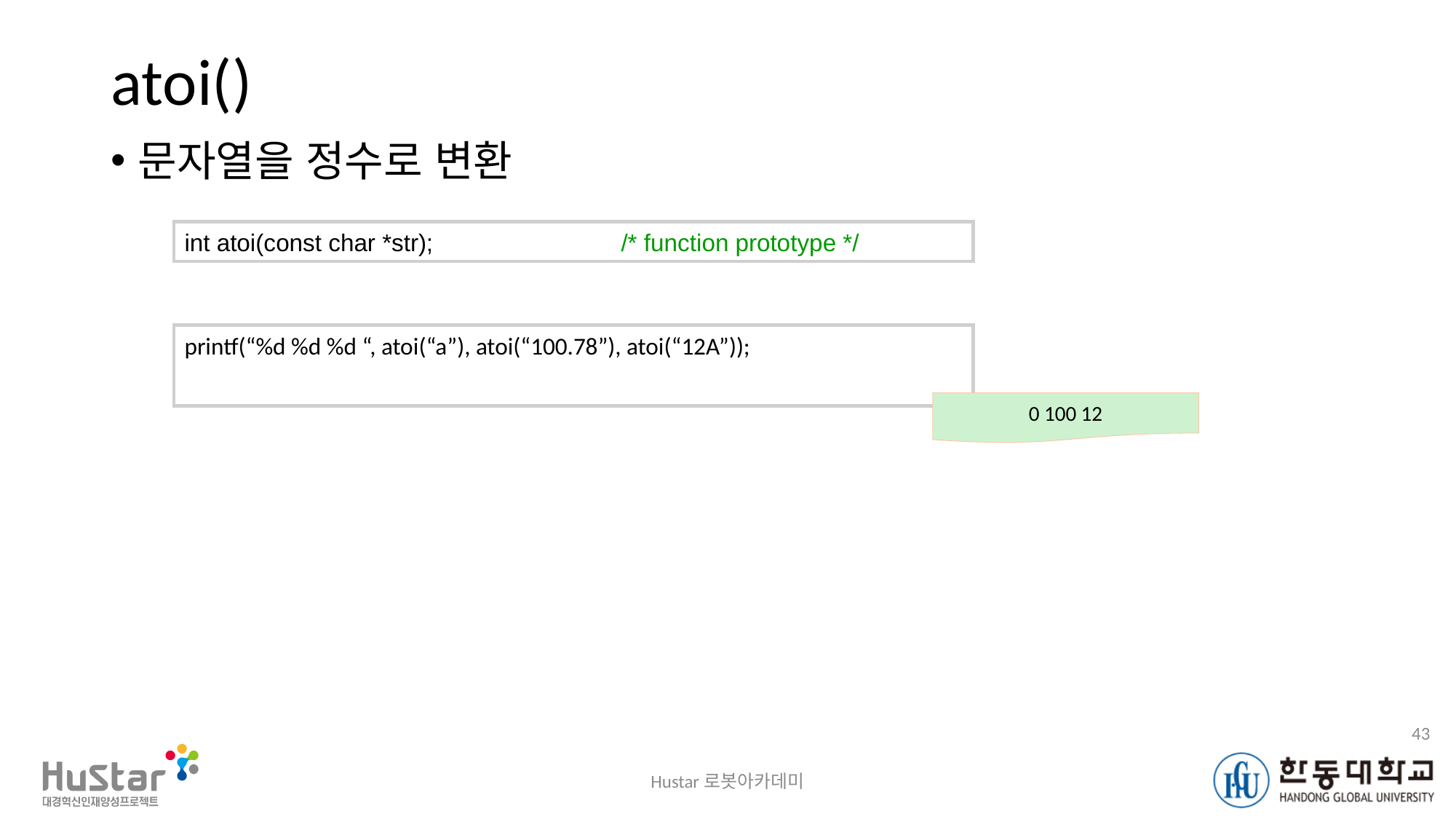

# atoi()
문자열을 정수로 변환
int atoi(const char *str);		/* function prototype */
printf(“%d %d %d “, atoi(“a”), atoi(“100.78”), atoi(“12A”));

0 100 12
43
Hustar로봇아카데미